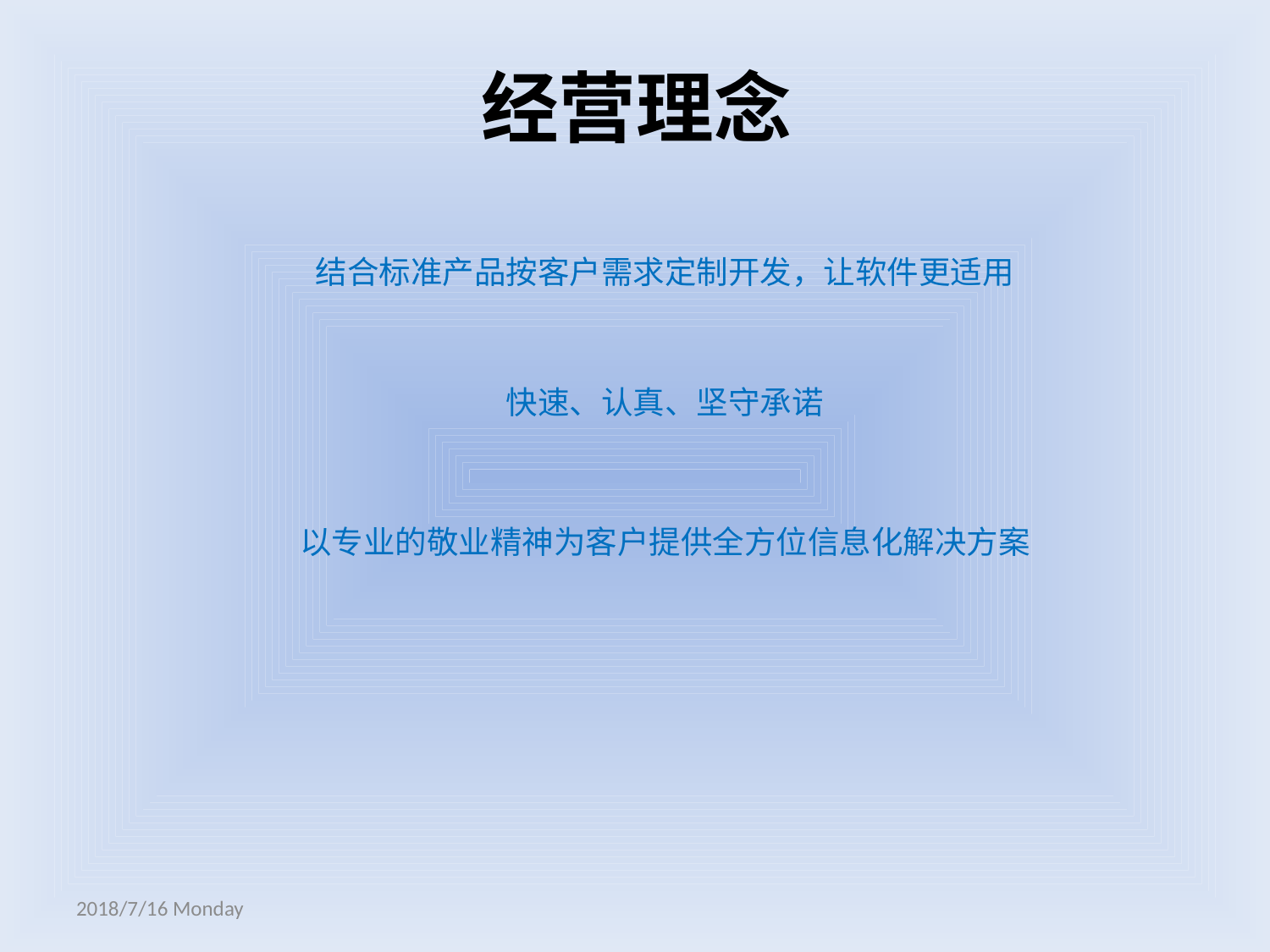

# 经营理念
结合标准产品按客户需求定制开发，让软件更适用
快速、认真、坚守承诺
以专业的敬业精神为客户提供全方位信息化解决方案
2018/7/16 Monday